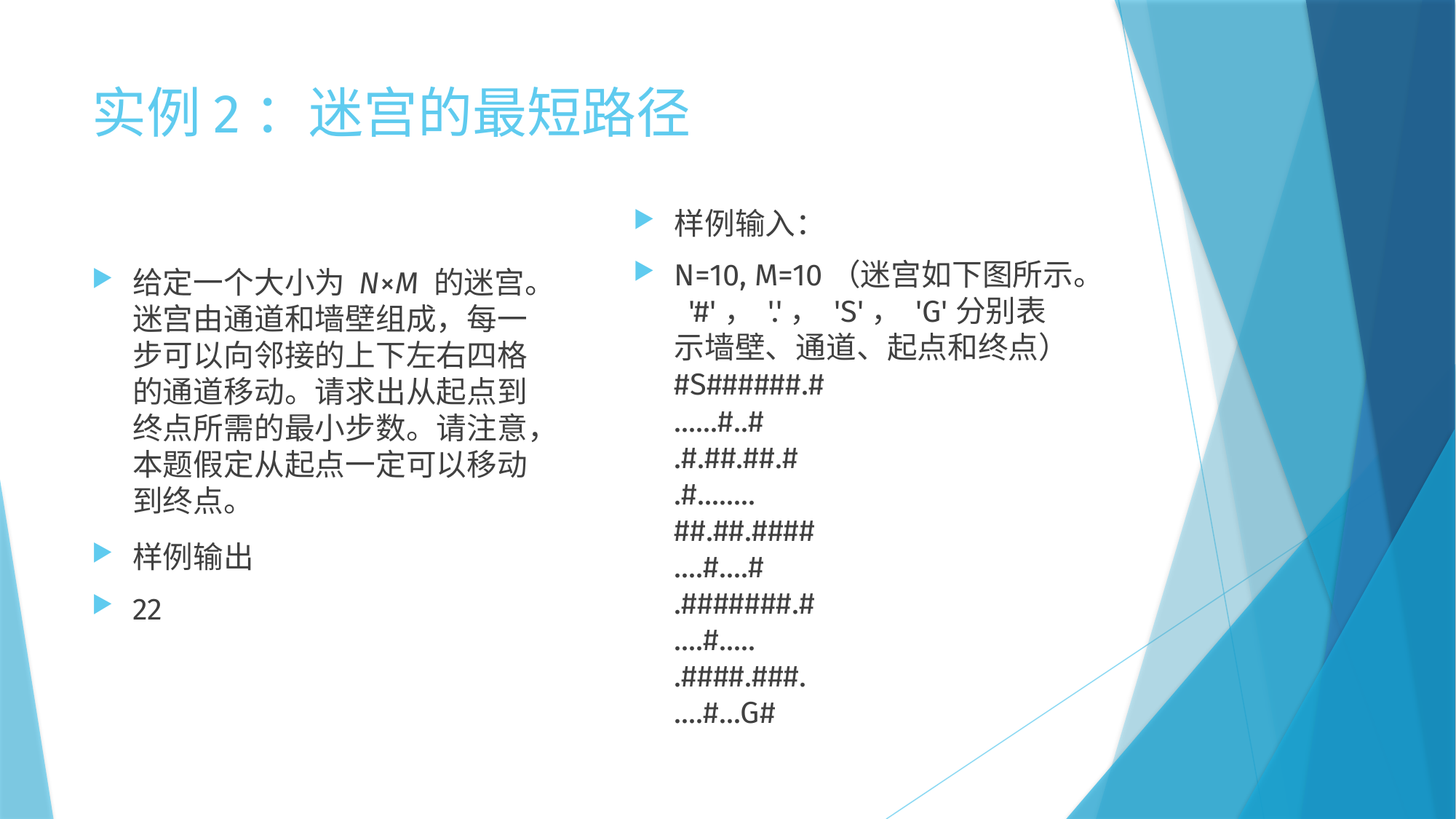

# 实例2：迷宫的最短路径
样例输入：
N=10, M=10（迷宫如下图所示。 '#'， '.'， 'S'， 'G'分别表示墙壁、通道、起点和终点）
#S######.#
......#..#
.#.##.##.#
.#........
##.##.####
....#....#
.#######.#
....#.....
.####.###.
....#...G#
给定一个大小为 N×M 的迷宫。迷宫由通道和墙壁组成，每一步可以向邻接的上下左右四格
的通道移动。请求出从起点到终点所需的最小步数。请注意，本题假定从起点一定可以移动
到终点。
样例输出
22